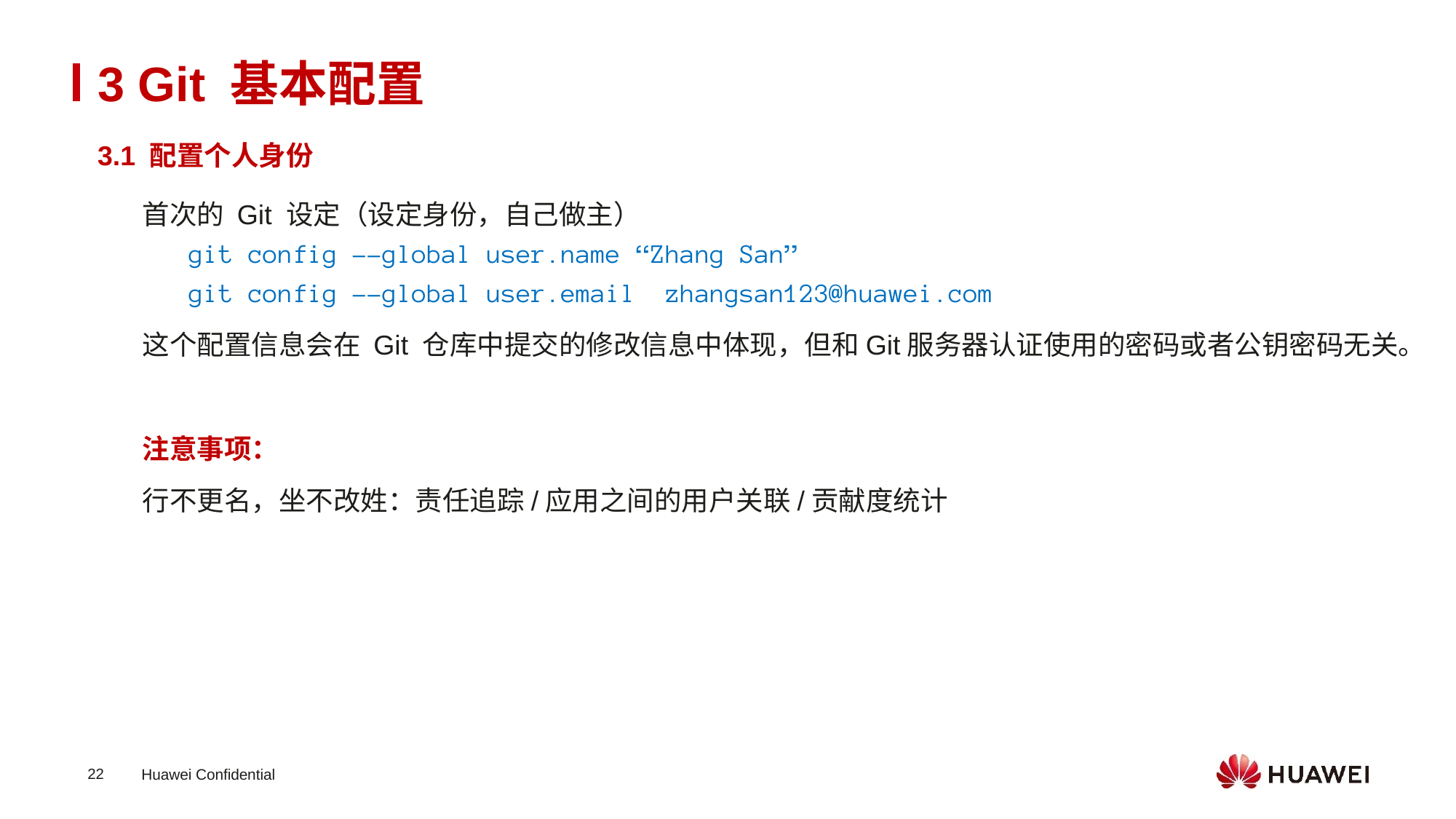

3 Git 基本配置
3.1 配置个人身份
首次的 Git 设定（设定身份，自己做主）
git config --global user.name “Zhang San”
git config --global user.email  zhangsan123@huawei.com
这个配置信息会在 Git 仓库中提交的修改信息中体现，但和Git服务器认证使用的密码或者公钥密码无关。

注意事项：
行不更名，坐不改姓：责任追踪/应用之间的用户关联/贡献度统计